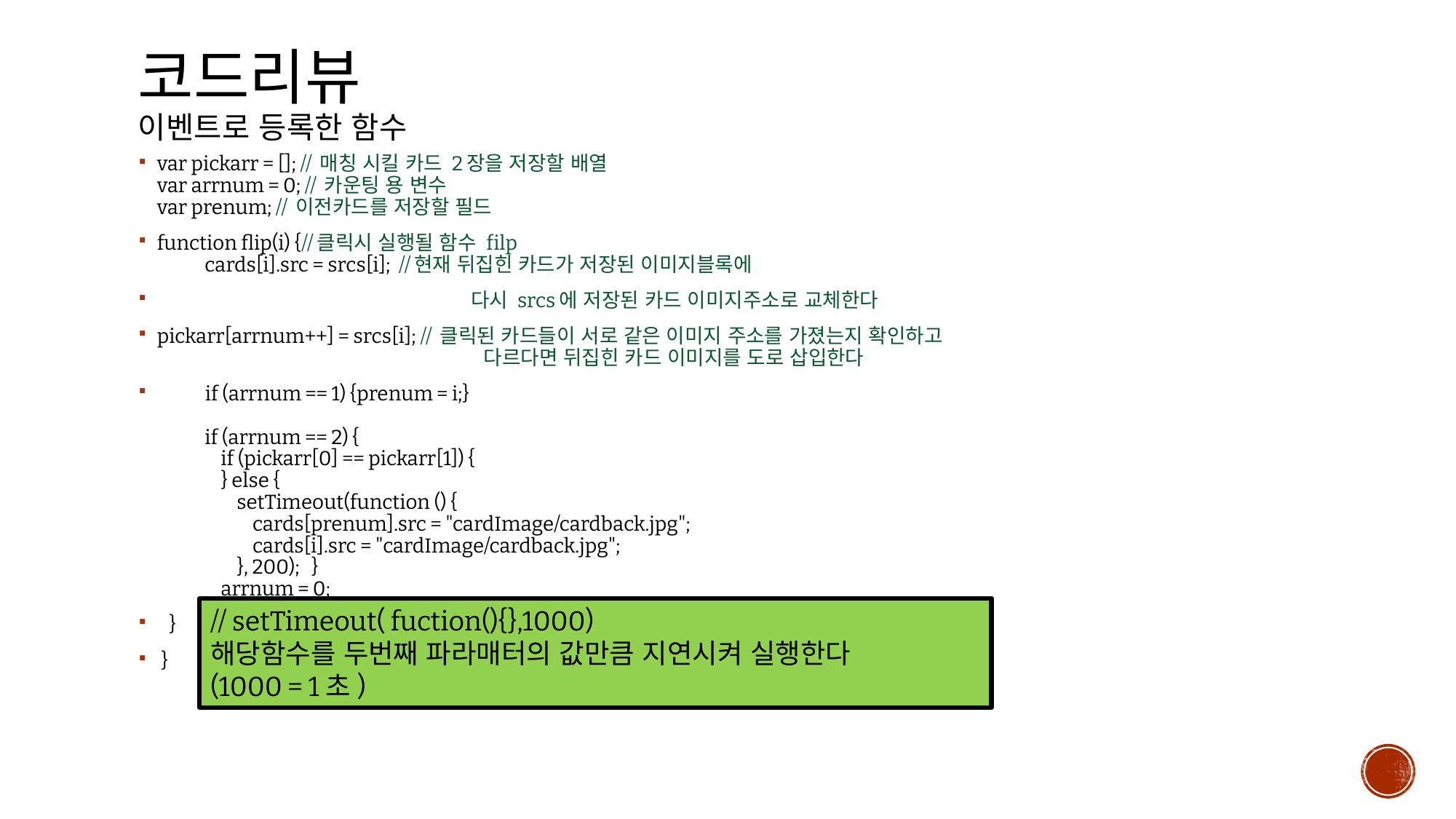

# 코드리뷰 이벤트로 등록한 함수
var pickarr = []; // 매칭 시킬 카드 2장을 저장할 배열
var arrnum = 0; // 카운팅 용 변수
var prenum; // 이전카드를 저장할 필드
function flip(i) {//클릭시 실행될 함수 filp
            cards[i].src = srcs[i];  //현재 뒤집힌 카드가 저장된 이미지블록에
                                                       다시 srcs에 저장된 카드 이미지주소로 교체한다
pickarr[arrnum++] = srcs[i]; // 클릭된 카드들이 서로 같은 이미지 주소를 가졌는지 확인하고
                                                          다르다면 뒤집힌 카드 이미지를 도로 삽입한다
            if (arrnum == 1) {prenum = i;}
            if (arrnum == 2) {
                if (pickarr[0] == pickarr[1]) {
                } else {
                    setTimeout(function () {
                        cards[prenum].src = "cardImage/cardback.jpg";
                        cards[i].src = "cardImage/cardback.jpg";
                    }, 200);   }
                arrnum = 0;
   }
 }

// setTimeout( fuction(){},1000)
해당함수를 두번째 파라매터의 값만큼 지연시켜 실행한다
(1000 = 1초)